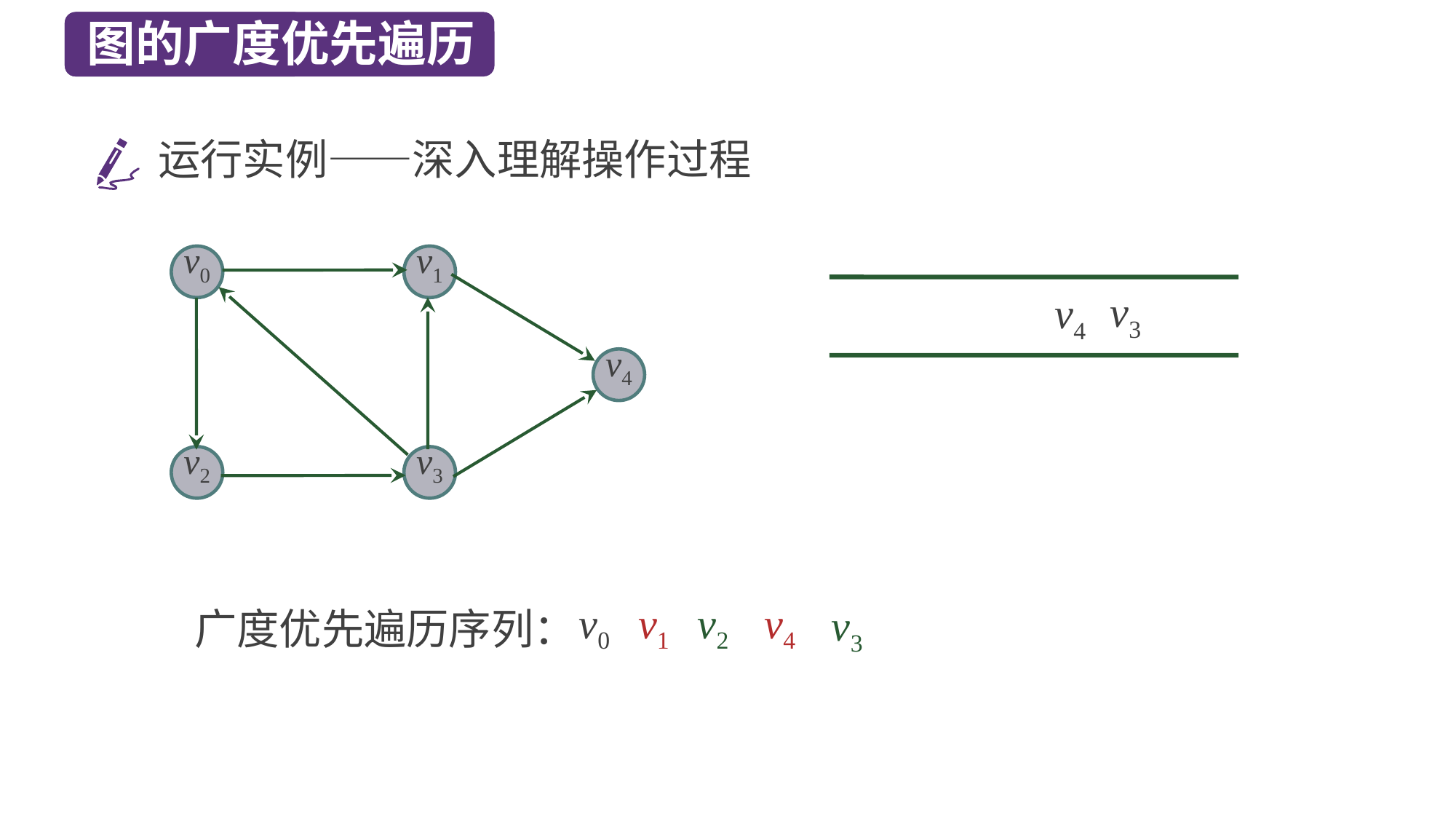

基本思想
图的广度优先遍历

运行实例——深入理解操作过程

v0
v1

v3
v4

v4

v2
v3
v0
v1
v2
v4
广度优先遍历序列：
v3